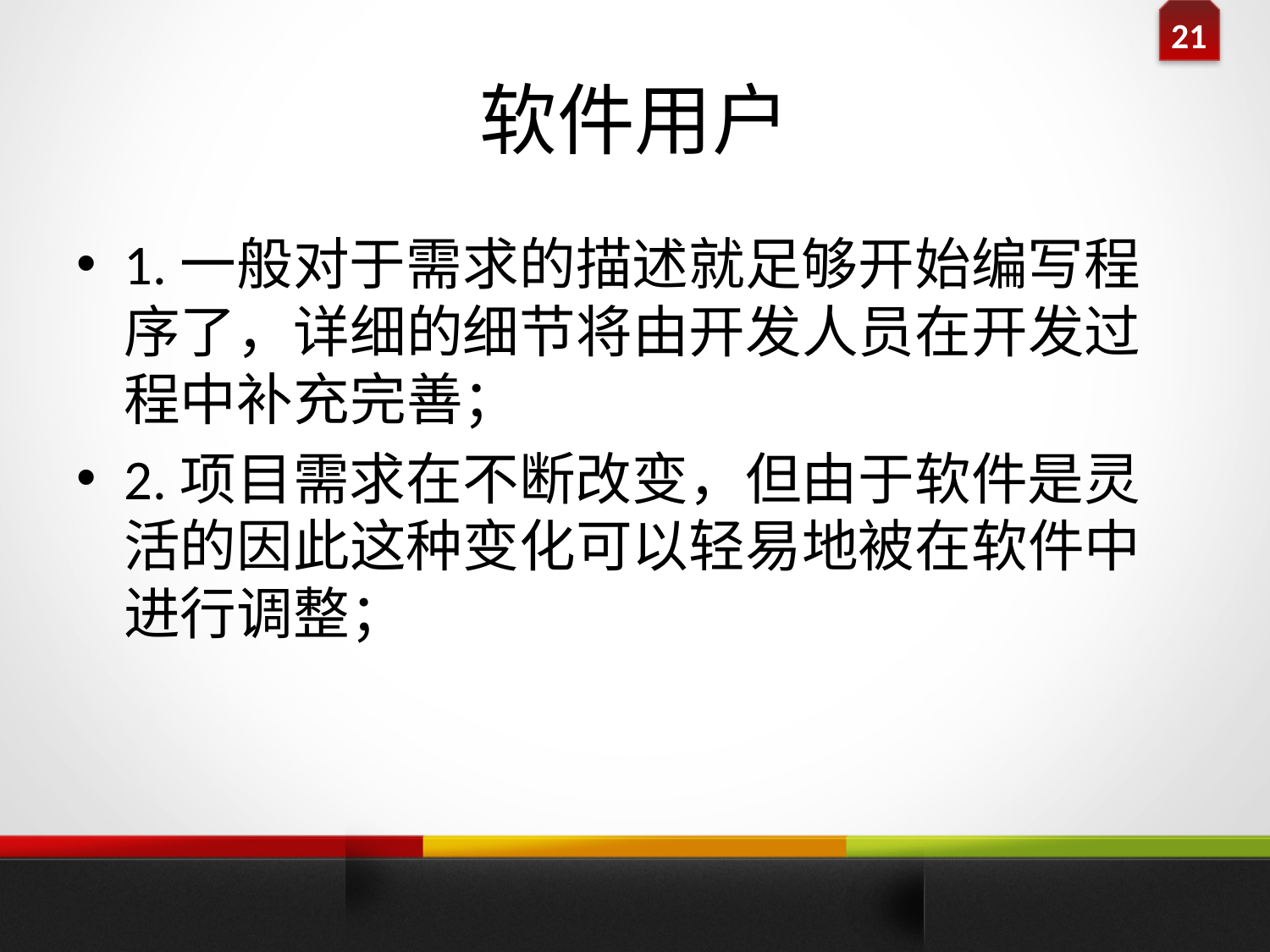

# 软件用户
1.一般对于需求的描述就足够开始编写程序了，详细的细节将由开发人员在开发过程中补充完善；
2.项目需求在不断改变，但由于软件是灵活的因此这种变化可以轻易地被在软件中进行调整；

21